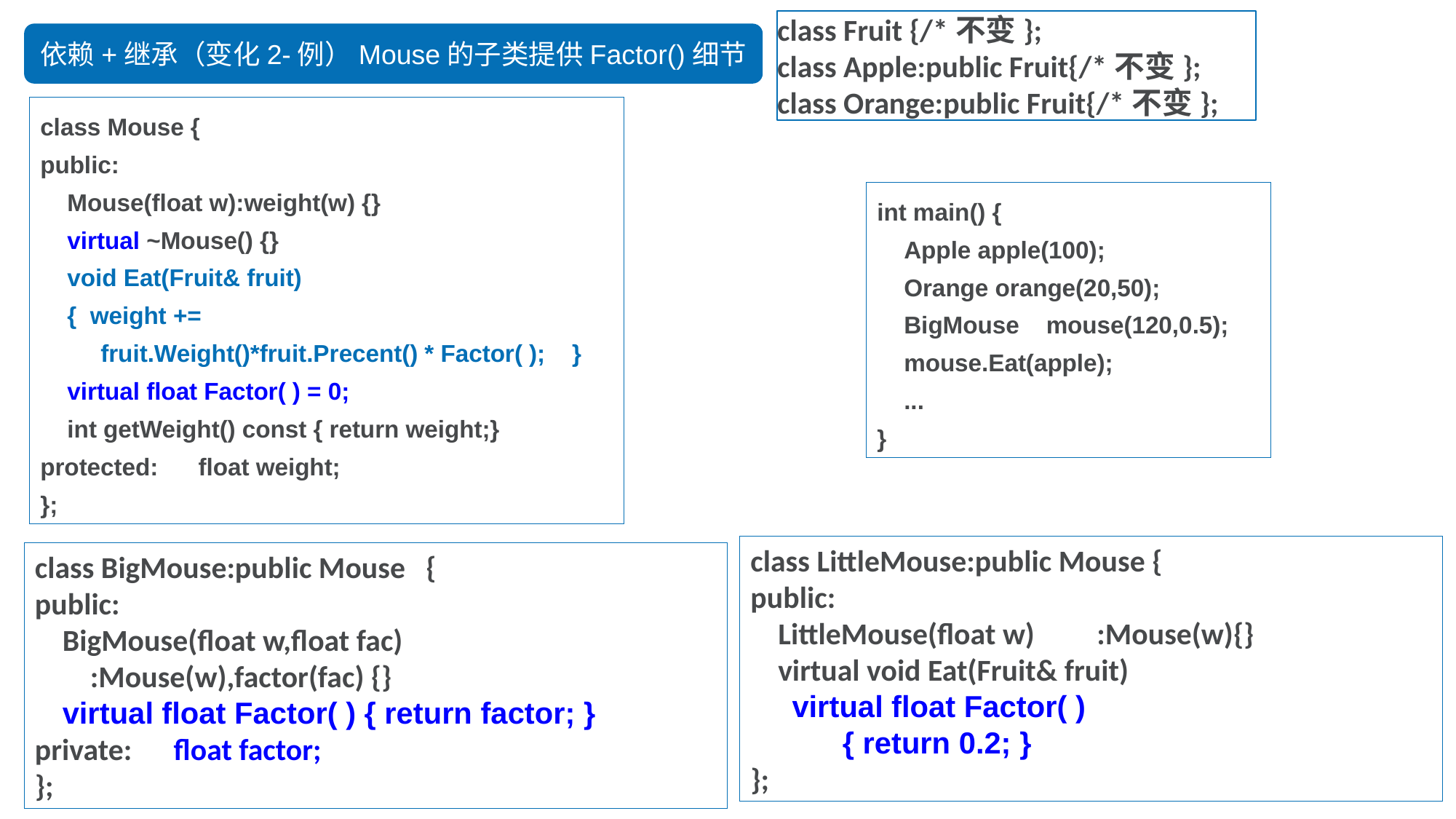

class Fruit {/*不变};
class Apple:public Fruit{/*不变};
class Orange:public Fruit{/*不变};
依赖+继承（变化2-例）Mouse的子类提供Factor()细节
class Mouse {
public:
    Mouse(float w):weight(w) {}
    virtual ~Mouse() {}
    void Eat(Fruit& fruit)
    {  weight +=
         fruit.Weight()*fruit.Precent() * Factor( );    }
    virtual float Factor( ) = 0;
    int getWeight() const { return weight;}
protected:      float weight;
};
int main() {
    Apple apple(100);
    Orange orange(20,50);
    BigMouse    mouse(120,0.5);
    mouse.Eat(apple);
    ...
}
class LittleMouse:public Mouse {
public:
    LittleMouse(float w)         :Mouse(w){}
    virtual void Eat(Fruit& fruit)
      virtual float Factor( )
           { return 0.2; }
};
class BigMouse:public Mouse   {
public:
    BigMouse(float w,float fac)
        :Mouse(w),factor(fac) {}
    virtual float Factor( ) { return factor; }
private:      float factor;
};